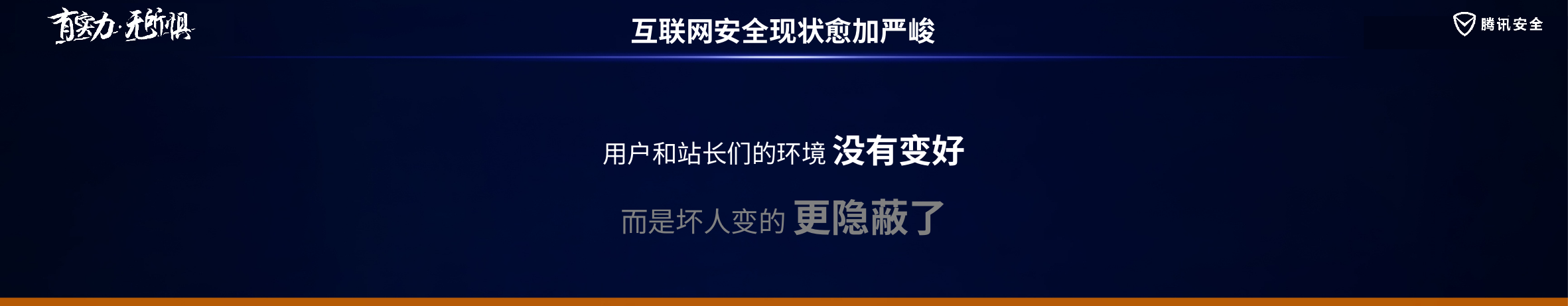

互联网安全现状愈加严峻
用户和站长们的环境 没有变好
而是坏人变的 更隐蔽了